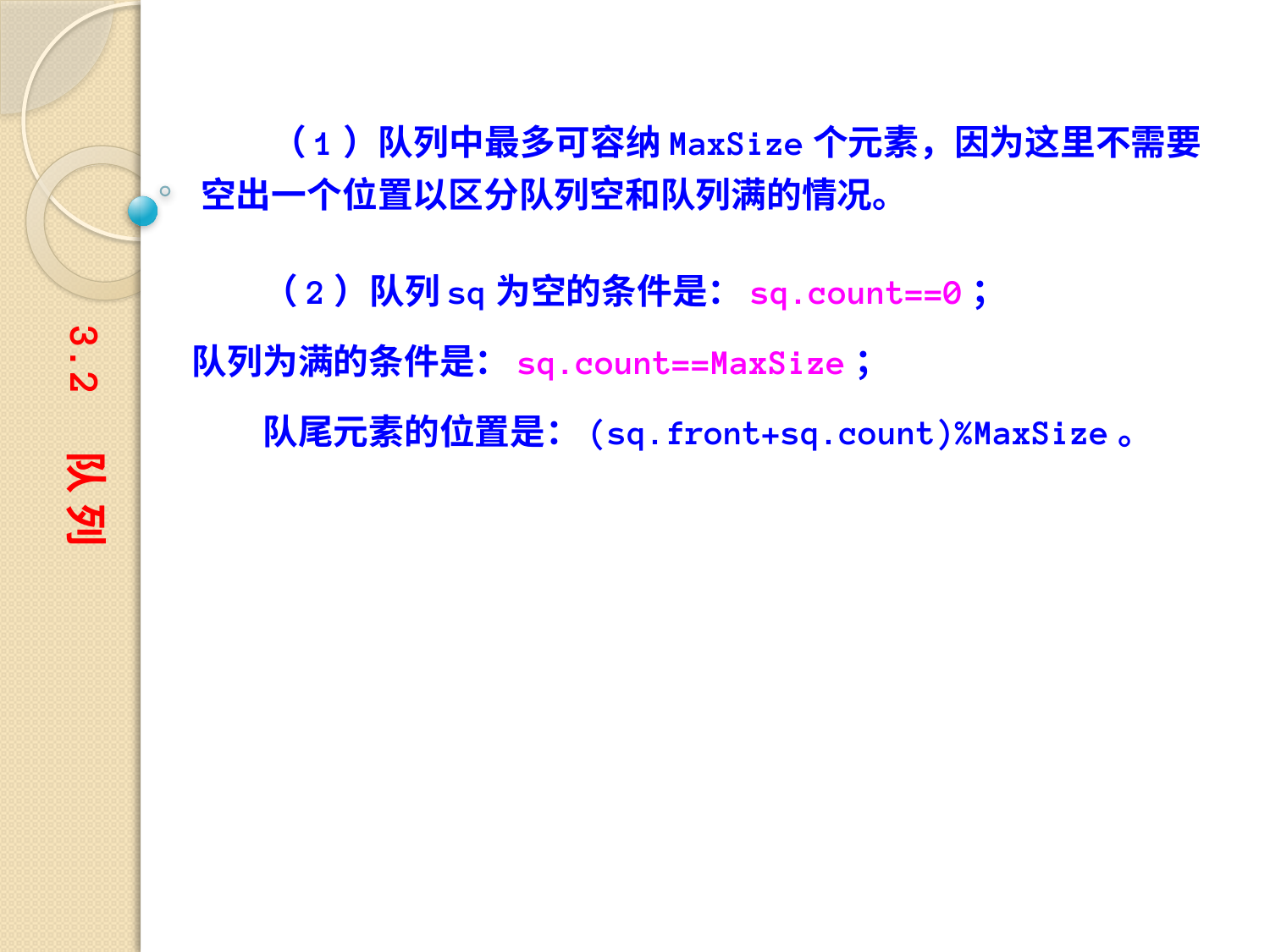

（1）队列中最多可容纳MaxSize个元素，因为这里不需要空出一个位置以区分队列空和队列满的情况。
　　（2）队列sq为空的条件是：sq.count==0；
队列为满的条件是：sq.count==MaxSize；
　　队尾元素的位置是：(sq.front+sq.count)%MaxSize。
3.2  队 列